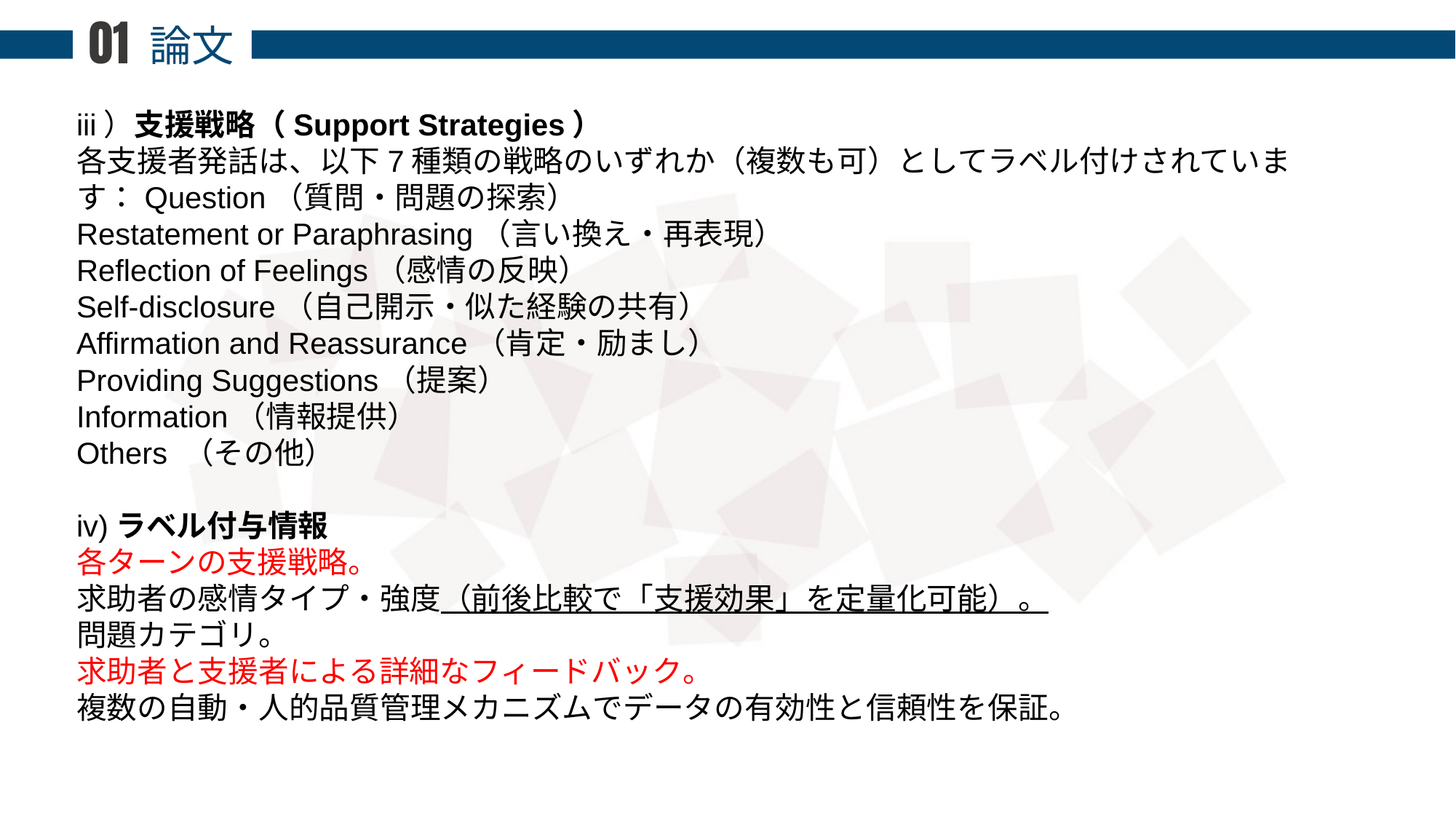

01
論文

iii）支援戦略（Support Strategies）
各支援者発話は、以下7種類の戦略のいずれか（複数も可）としてラベル付けされています：Question（質問・問題の探索）
Restatement or Paraphrasing（言い換え・再表現）
Reflection of Feelings（感情の反映）
Self-disclosure（自己開示・似た経験の共有）
Affirmation and Reassurance（肯定・励まし）
Providing Suggestions（提案）
Information（情報提供）
Others （その他）

iv)ラベル付与情報
各ターンの支援戦略。
求助者の感情タイプ・強度（前後比較で「支援効果」を定量化可能）。
問題カテゴリ。
求助者と支援者による詳細なフィードバック。
複数の自動・人的品質管理メカニズムでデータの有効性と信頼性を保証。